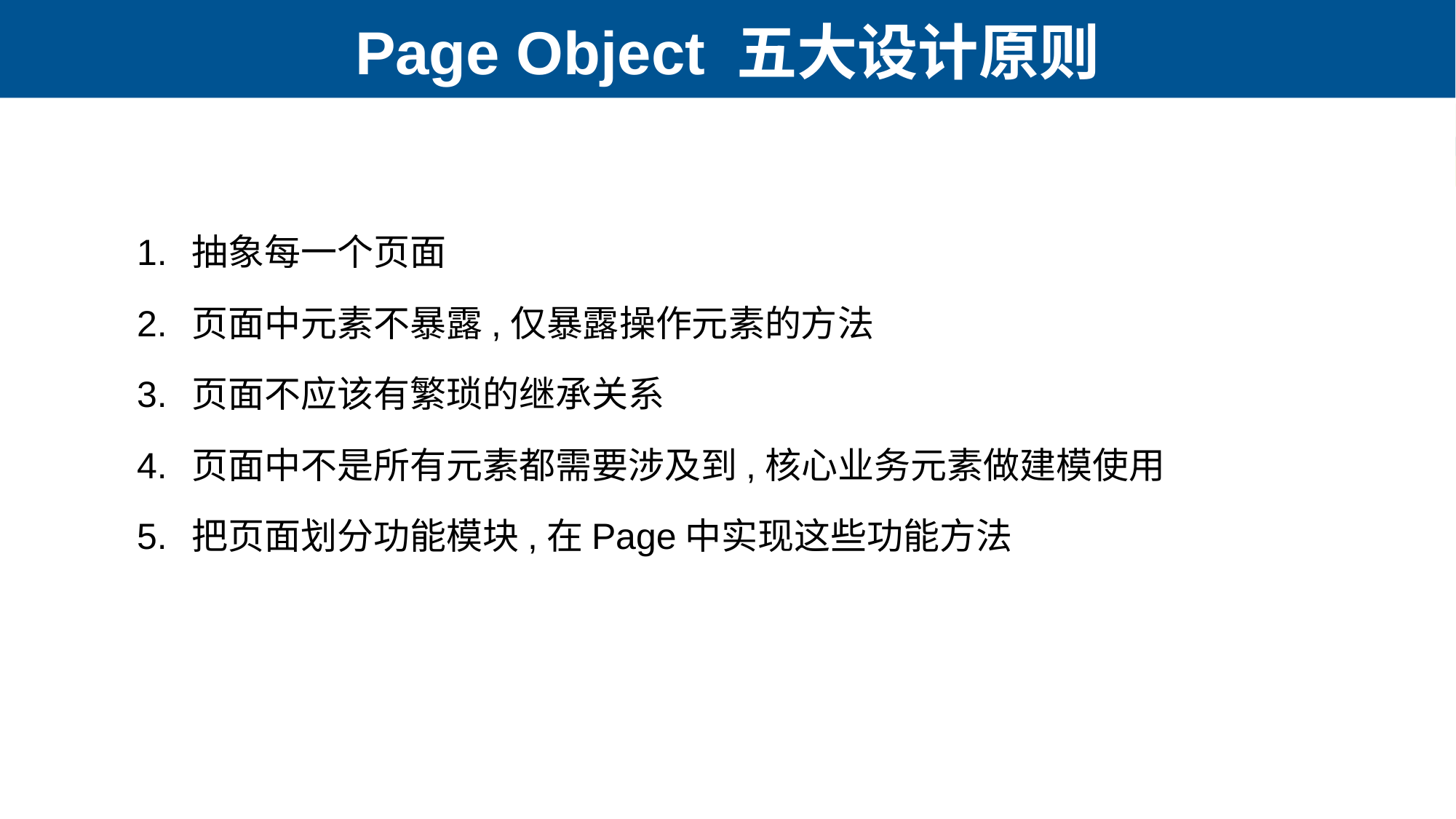

# Page Object 五大设计原则
抽象每一个页面
页面中元素不暴露,仅暴露操作元素的方法
页面不应该有繁琐的继承关系
页面中不是所有元素都需要涉及到,核心业务元素做建模使用
把页面划分功能模块,在Page中实现这些功能方法